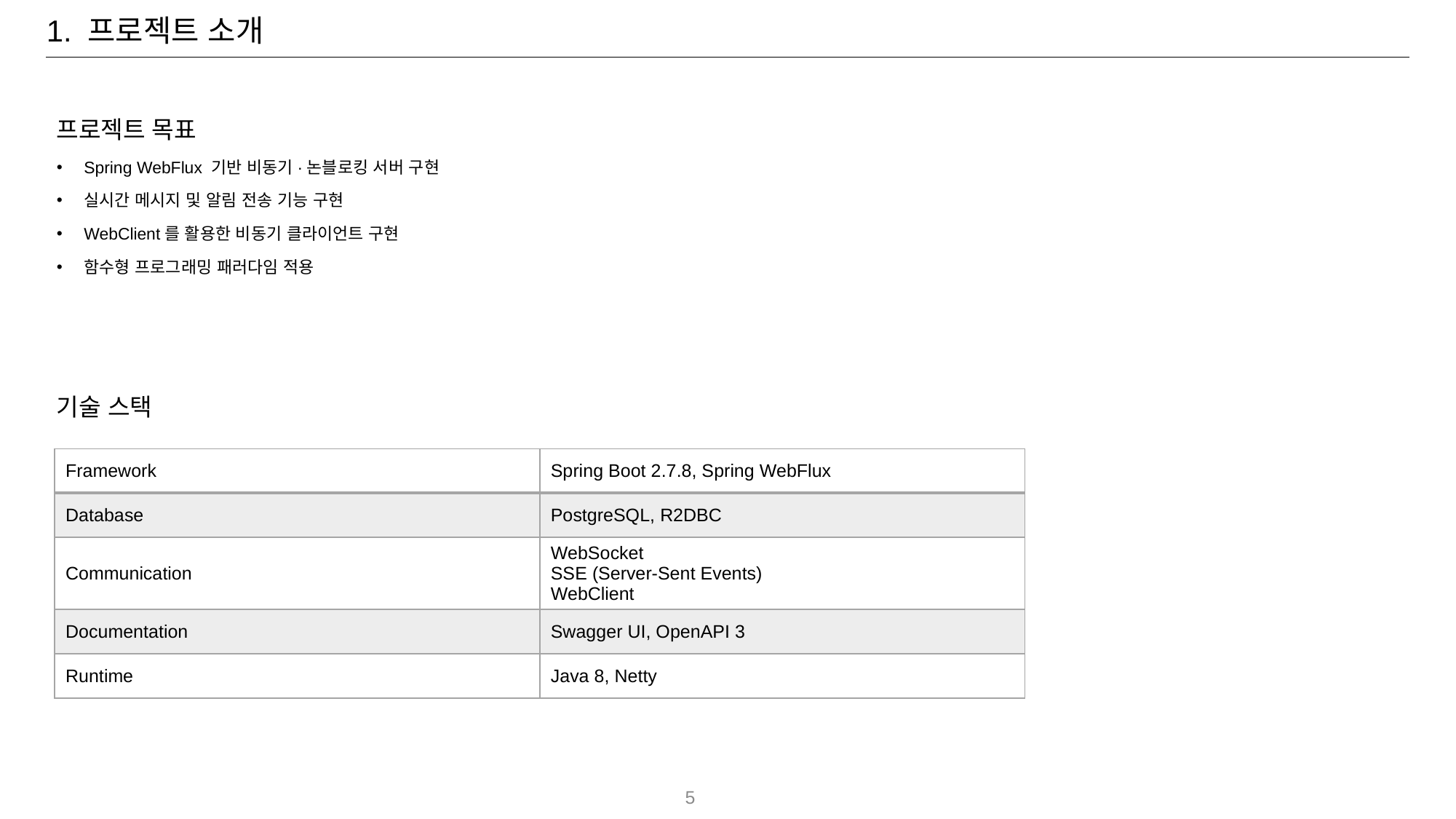

# 1. 프로젝트 소개
프로젝트 목표
Spring WebFlux 기반 비동기·논블로킹 서버 구현
실시간 메시지 및 알림 전송 기능 구현
WebClient를 활용한 비동기 클라이언트 구현
함수형 프로그래밍 패러다임 적용

기술 스택
| Framework | Spring Boot 2.7.8, Spring WebFlux |
| --- | --- |
| Database | PostgreSQL, R2DBC |
| Communication | WebSocket SSE (Server-Sent Events) WebClient |
| Documentation | Swagger UI, OpenAPI 3 |
| Runtime | Java 8, Netty |
5